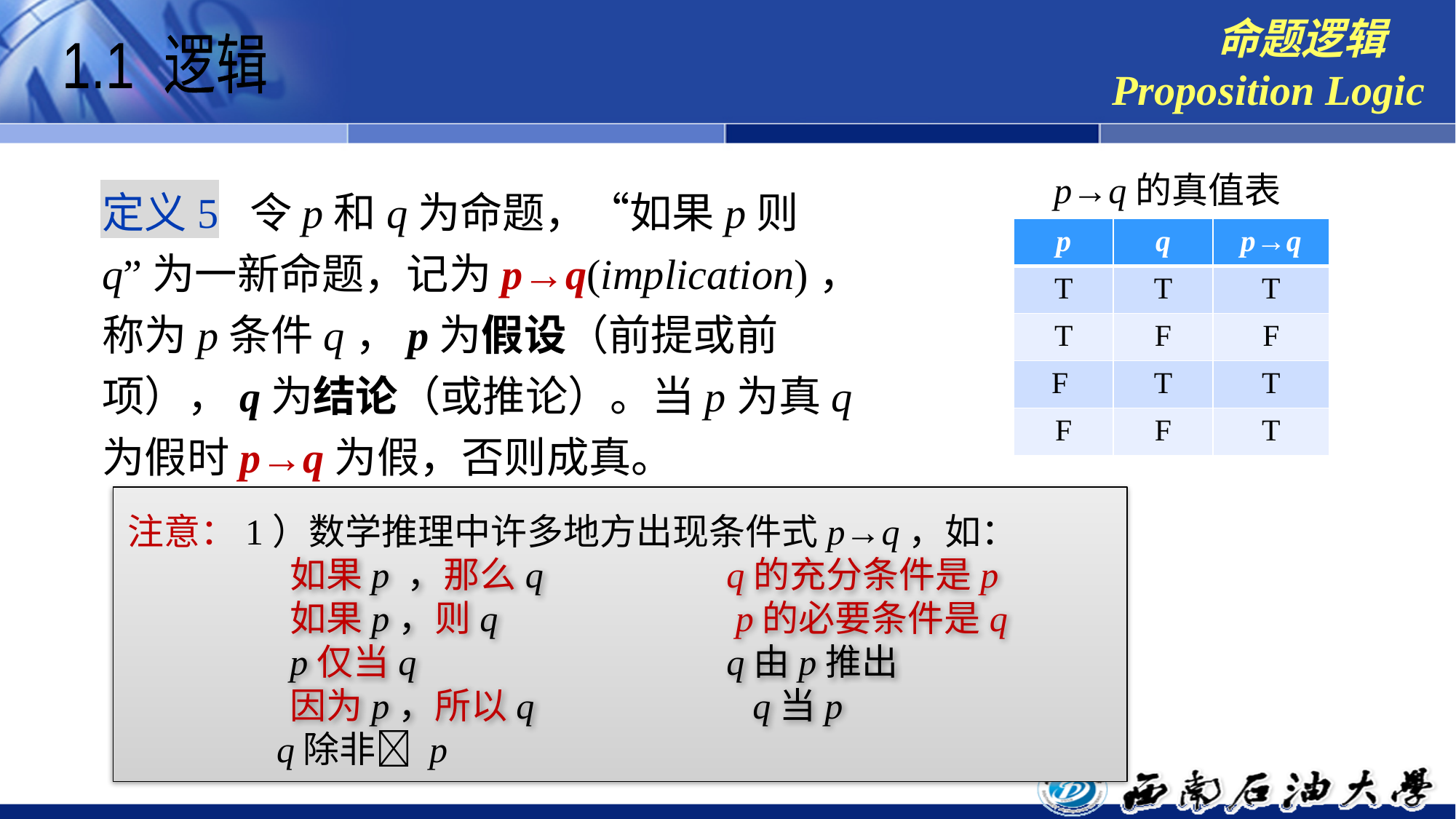

命题逻辑
Proposition Logic
1.1  逻辑
p→q的真值表
定义5  令p和q为命题，“如果p则q”为一新命题，记为p→q(implication)，称为p条件q，p为假设（前提或前项），q为结论（或推论）。当p为真q为假时p→q为假，否则成真。

| p | q | p→q |
| --- | --- | --- |
| T | T | T |
| T | F | F |
| F | T | T |
| F | F | T |

注意：1）数学推理中许多地方出现条件式p→q，如：
如果p ，那么q		q的充分条件是p
如果p，则q			 p的必要条件是q
p仅当q			q由p推出
因为p，所以q                        q当p

q除非¬ p